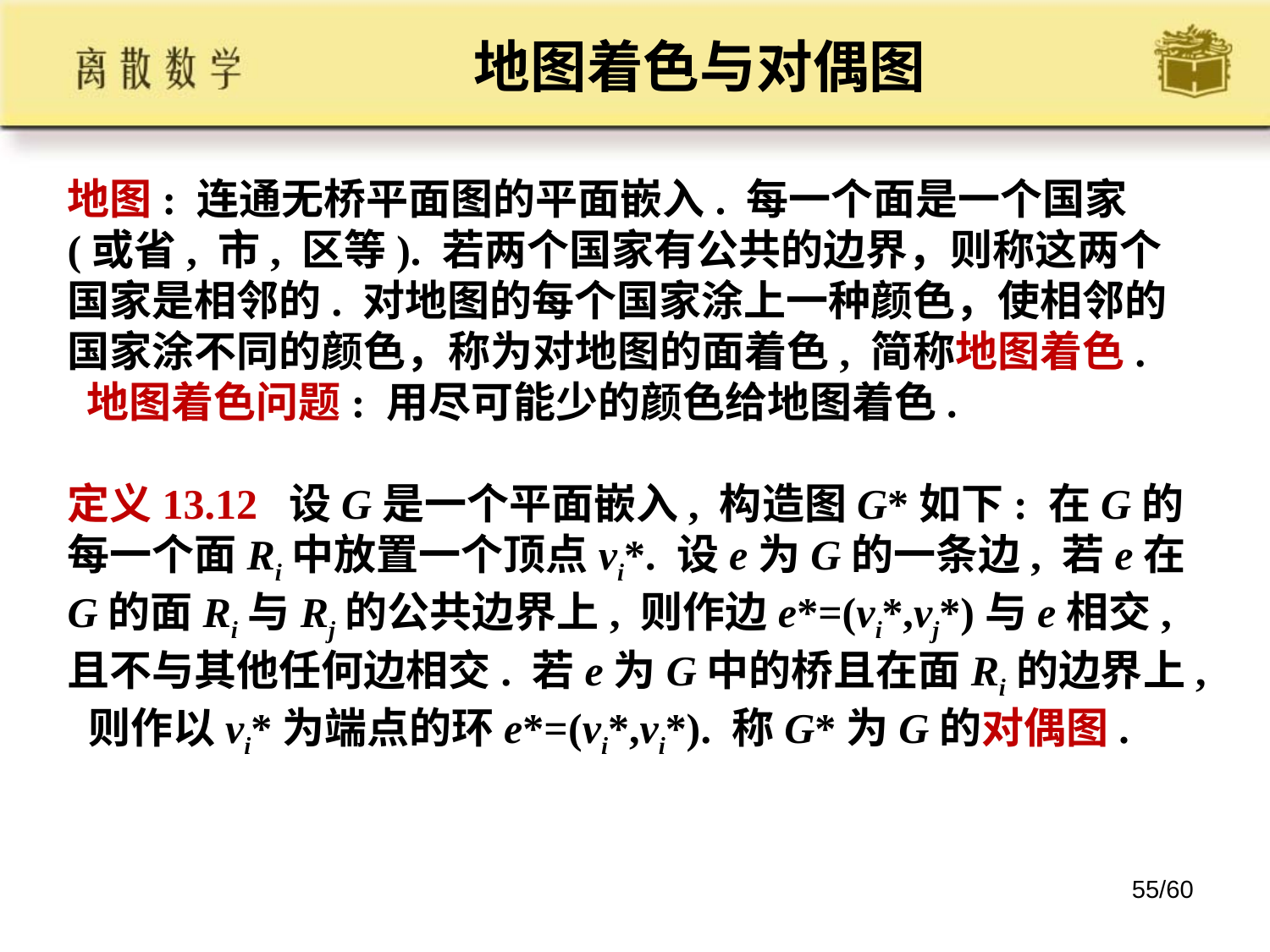

# 地图着色与对偶图
地图: 连通无桥平面图的平面嵌入. 每一个面是一个国家(或省, 市, 区等). 若两个国家有公共的边界，则称这两个国家是相邻的. 对地图的每个国家涂上一种颜色，使相邻的国家涂不同的颜色，称为对地图的面着色, 简称地图着色.
 地图着色问题: 用尽可能少的颜色给地图着色.

定义13.12  设G是一个平面嵌入, 构造图G*如下: 在G的每一个面Ri中放置一个顶点vi*. 设e为G的一条边, 若e在G的面Ri与Rj的公共边界上, 则作边e*=(vi*,vj*)与e相交, 且不与其他任何边相交. 若e为G中的桥且在面Ri的边界上, 则作以vi*为端点的环e*=(vi*,vi*). 称G*为G的对偶图.
55/60